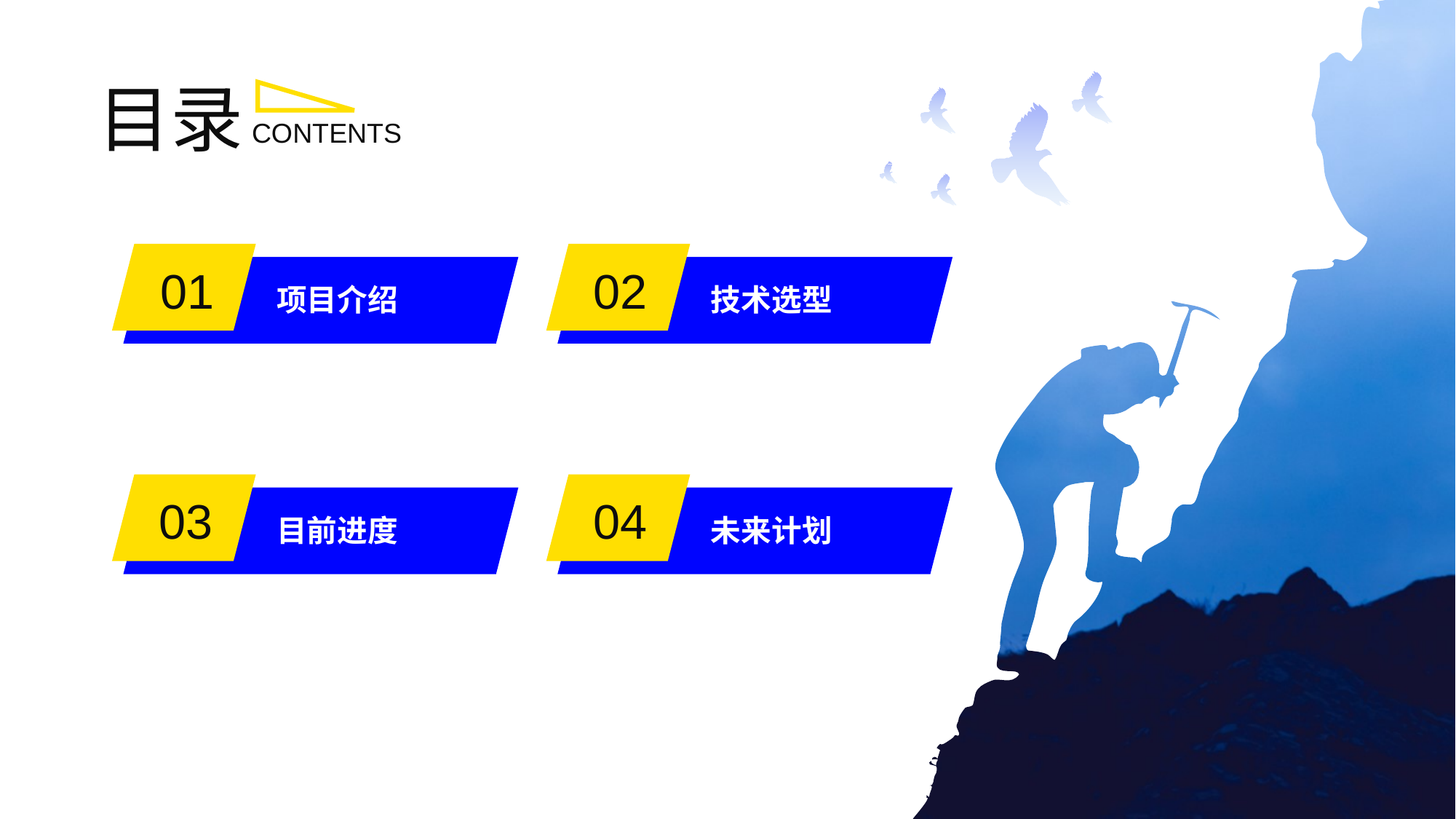

目录

CONTENTS

01
项目介绍

02
技术选型

03
目前进度

04
未来计划